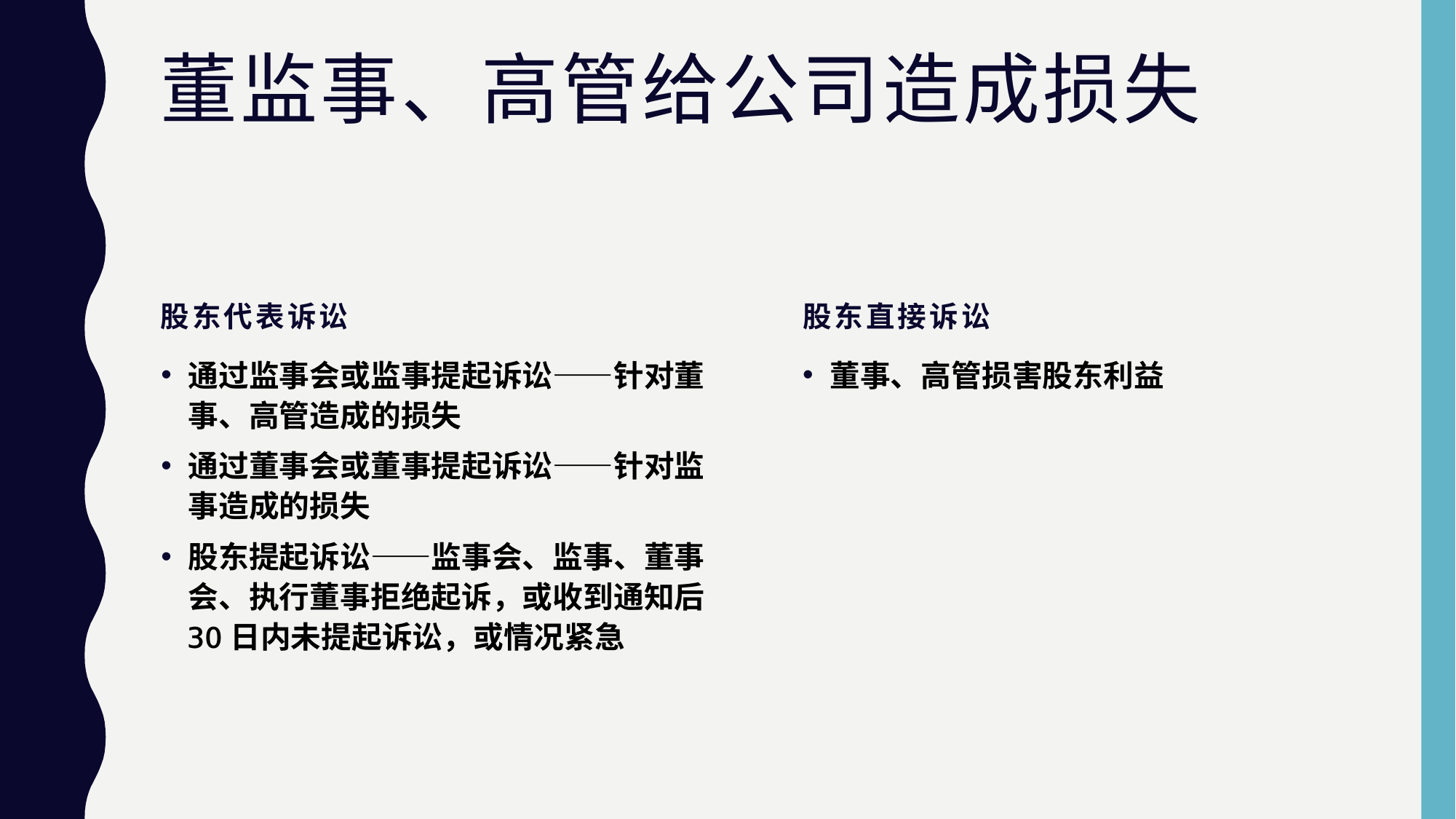

# 董监事、高管给公司造成损失
股东代表诉讼
股东直接诉讼
通过监事会或监事提起诉讼——针对董事、高管造成的损失
通过董事会或董事提起诉讼——针对监事造成的损失
股东提起诉讼——监事会、监事、董事会、执行董事拒绝起诉，或收到通知后30日内未提起诉讼，或情况紧急
董事、高管损害股东利益